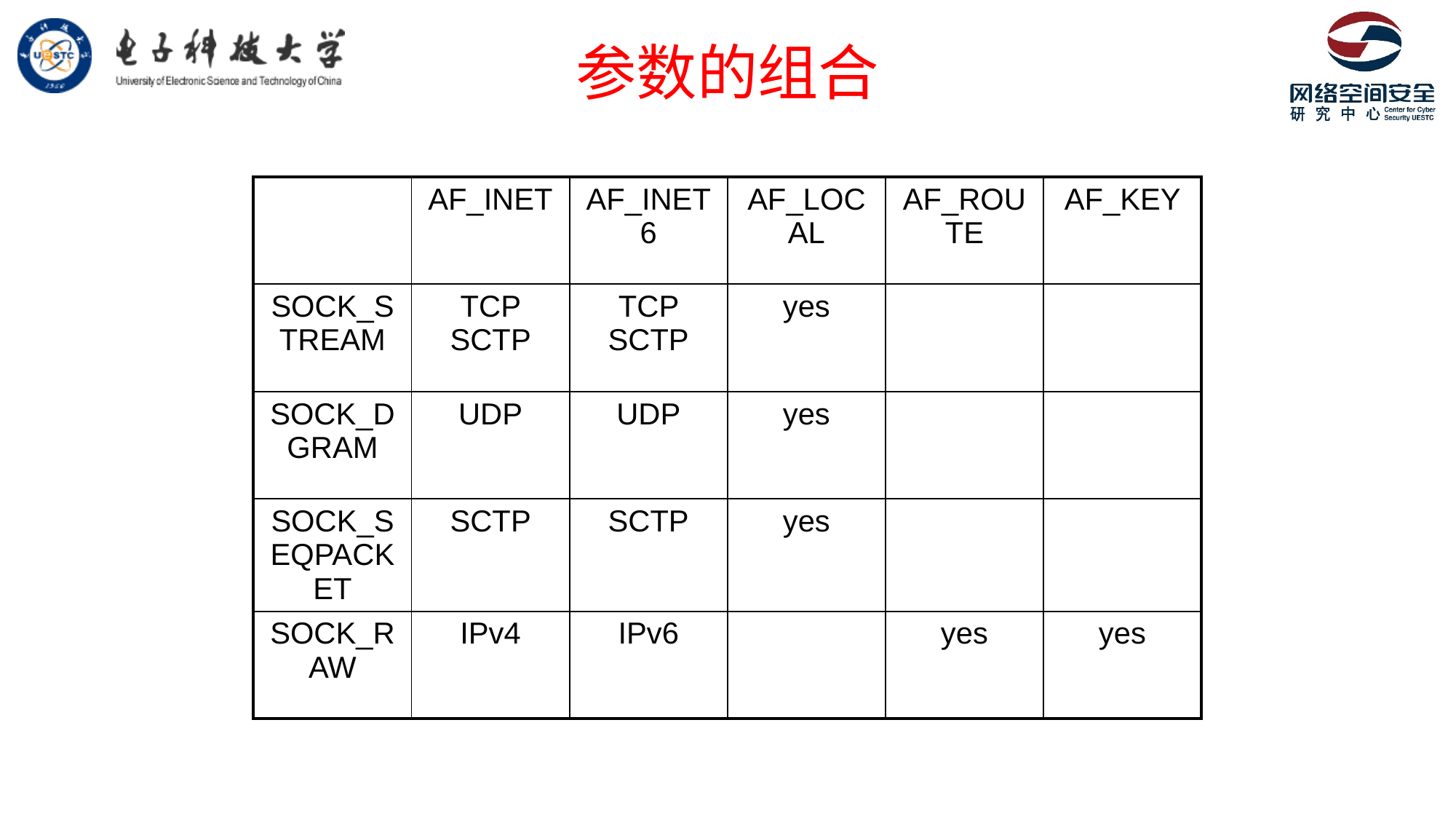

# 参数的组合
|  | AF\_INET | AF\_INET6 | AF\_LOCAL | AF\_ROUTE | AF\_KEY |
| --- | --- | --- | --- | --- | --- |
| SOCK\_STREAM | TCP SCTP | TCP SCTP | yes |  |  |
| SOCK\_DGRAM | UDP | UDP | yes |  |  |
| SOCK\_SEQPACKET | SCTP | SCTP | yes |  |  |
| SOCK\_RAW | IPv4 | IPv6 |  | yes | yes |